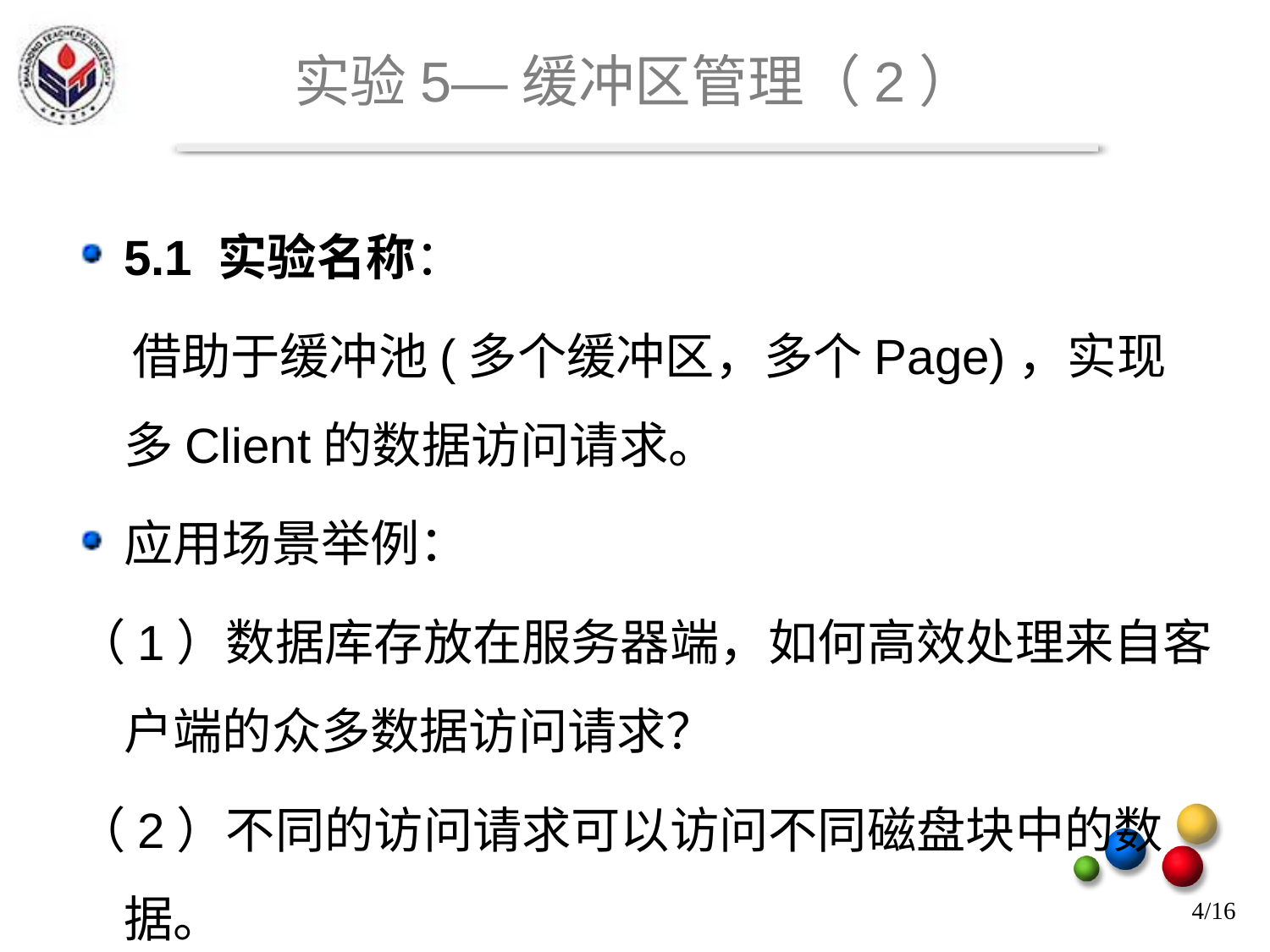

# 实验5—缓冲区管理（2）
5.1 实验名称：
    借助于缓冲池(多个缓冲区，多个Page)，实现多Client的数据访问请求。
应用场景举例：
（1）数据库存放在服务器端，如何高效处理来自客户端的众多数据访问请求？
（2）不同的访问请求可以访问不同磁盘块中的数据。

4/16